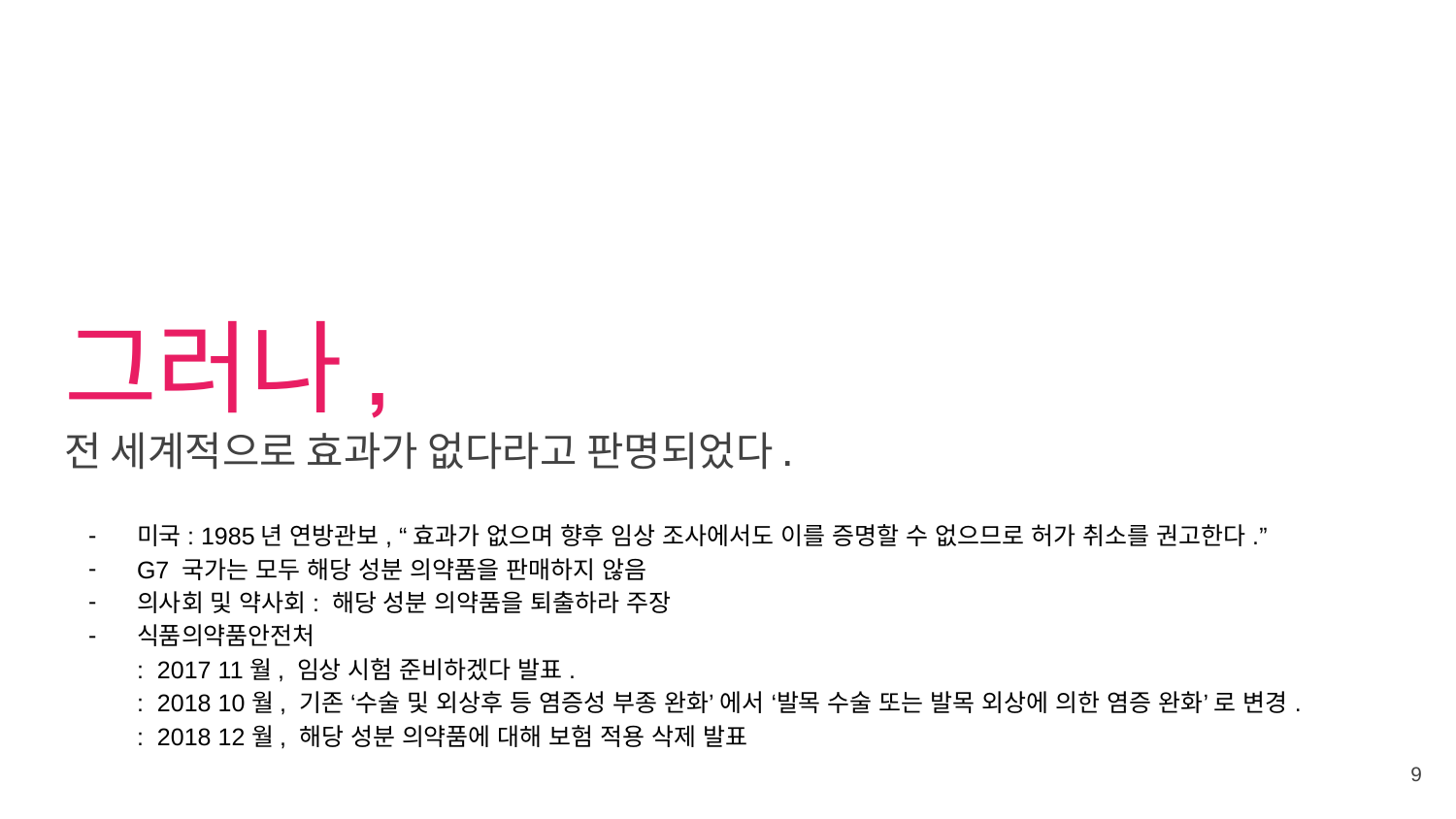

# 그러나,
전 세계적으로 효과가 없다라고 판명되었다.
미국: 1985년 연방관보, “효과가 없으며 향후 임상 조사에서도 이를 증명할 수 없으므로 허가 취소를 권고한다.”
G7 국가는 모두 해당 성분 의약품을 판매하지 않음
의사회 및 약사회: 해당 성분 의약품을 퇴출하라 주장
식품의약품안전처
:  2017 11월, 임상 시험 준비하겠다 발표.
:  2018 10월, 기존 ‘수술 및 외상후 등 염증성 부종 완화’ 에서 ‘발목 수술 또는 발목 외상에 의한 염증 완화’ 로 변경.
:  2018 12월, 해당 성분 의약품에 대해 보험 적용 삭제 발표
9